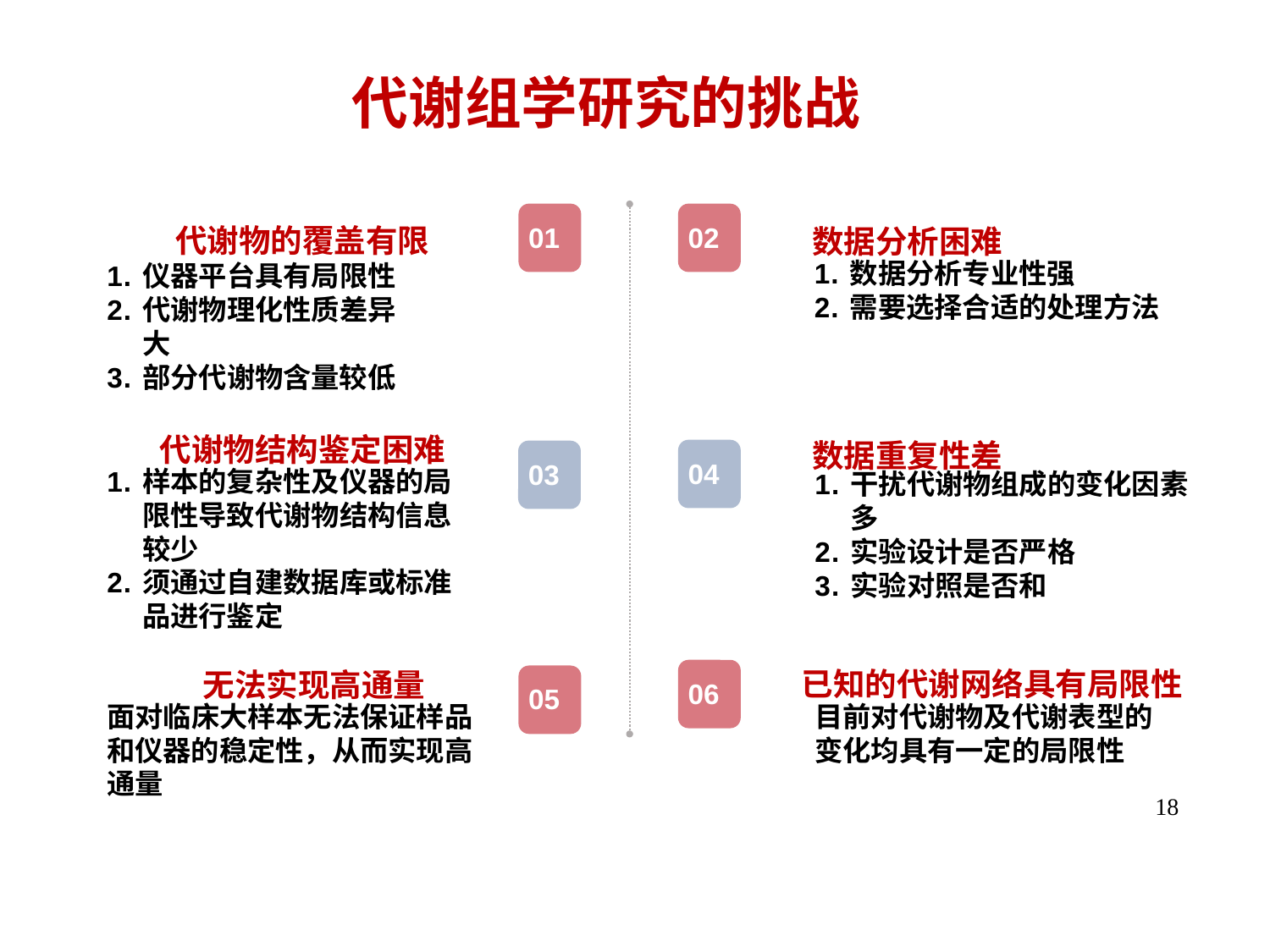

代谢组学研究的挑战

代谢物的覆盖有限
数据分析困难

01
02

04
03

06
05
数据分析专业性强
需要选择合适的处理方法
仪器平台具有局限性
代谢物理化性质差异大
部分代谢物含量较低
代谢物结构鉴定困难
数据重复性差
样本的复杂性及仪器的局限性导致代谢物结构信息较少
须通过自建数据库或标准品进行鉴定
干扰代谢物组成的变化因素多
实验设计是否严格
实验对照是否和
已知的代谢网络具有局限性
无法实现高通量
面对临床大样本无法保证样品和仪器的稳定性，从而实现高通量
目前对代谢物及代谢表型的变化均具有一定的局限性
18